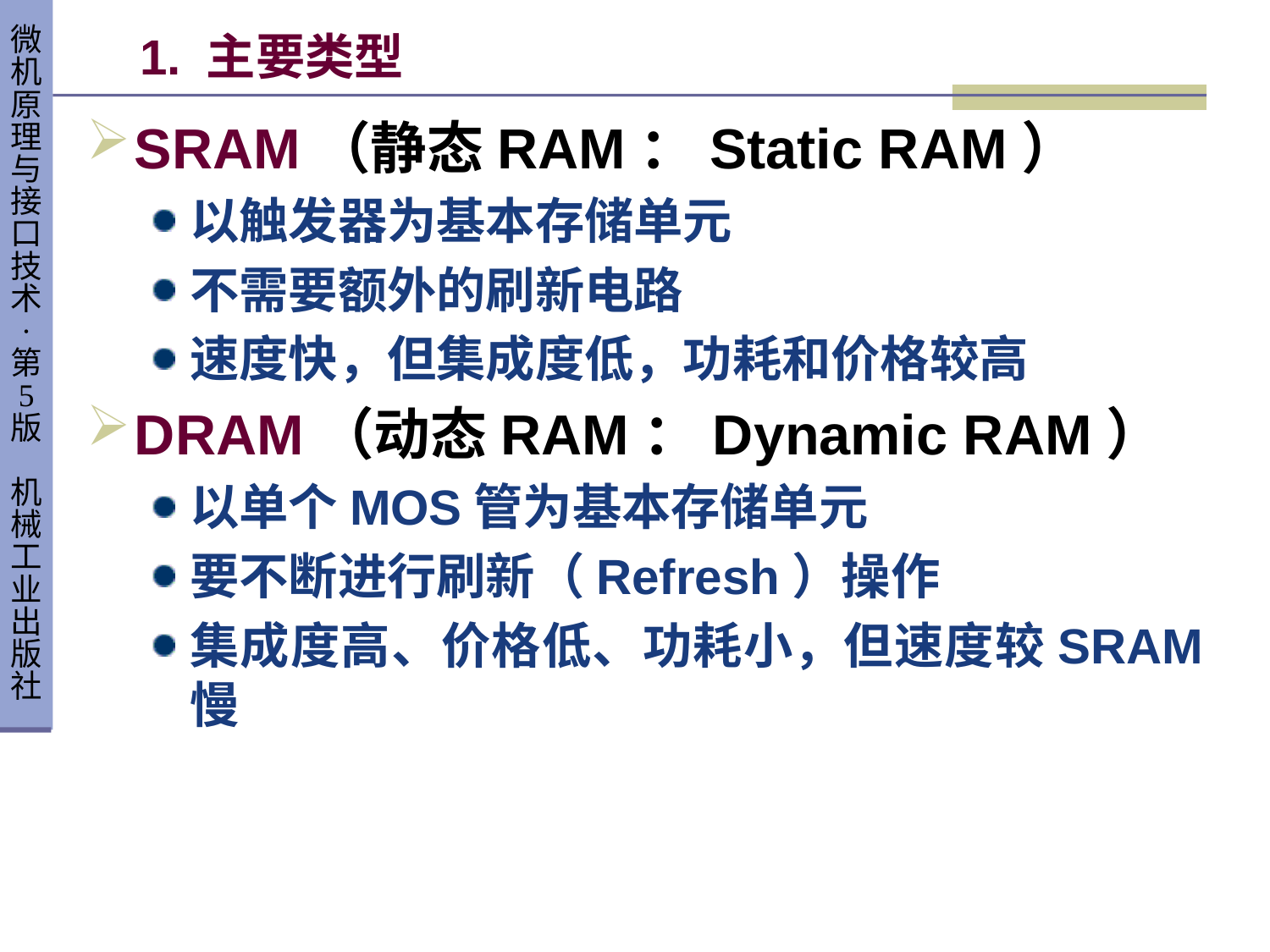

# 1. 主要类型
SRAM（静态RAM：Static RAM）
以触发器为基本存储单元
不需要额外的刷新电路
速度快，但集成度低，功耗和价格较高
DRAM（动态RAM：Dynamic RAM）
以单个MOS管为基本存储单元
要不断进行刷新（Refresh）操作
集成度高、价格低、功耗小，但速度较SRAM慢